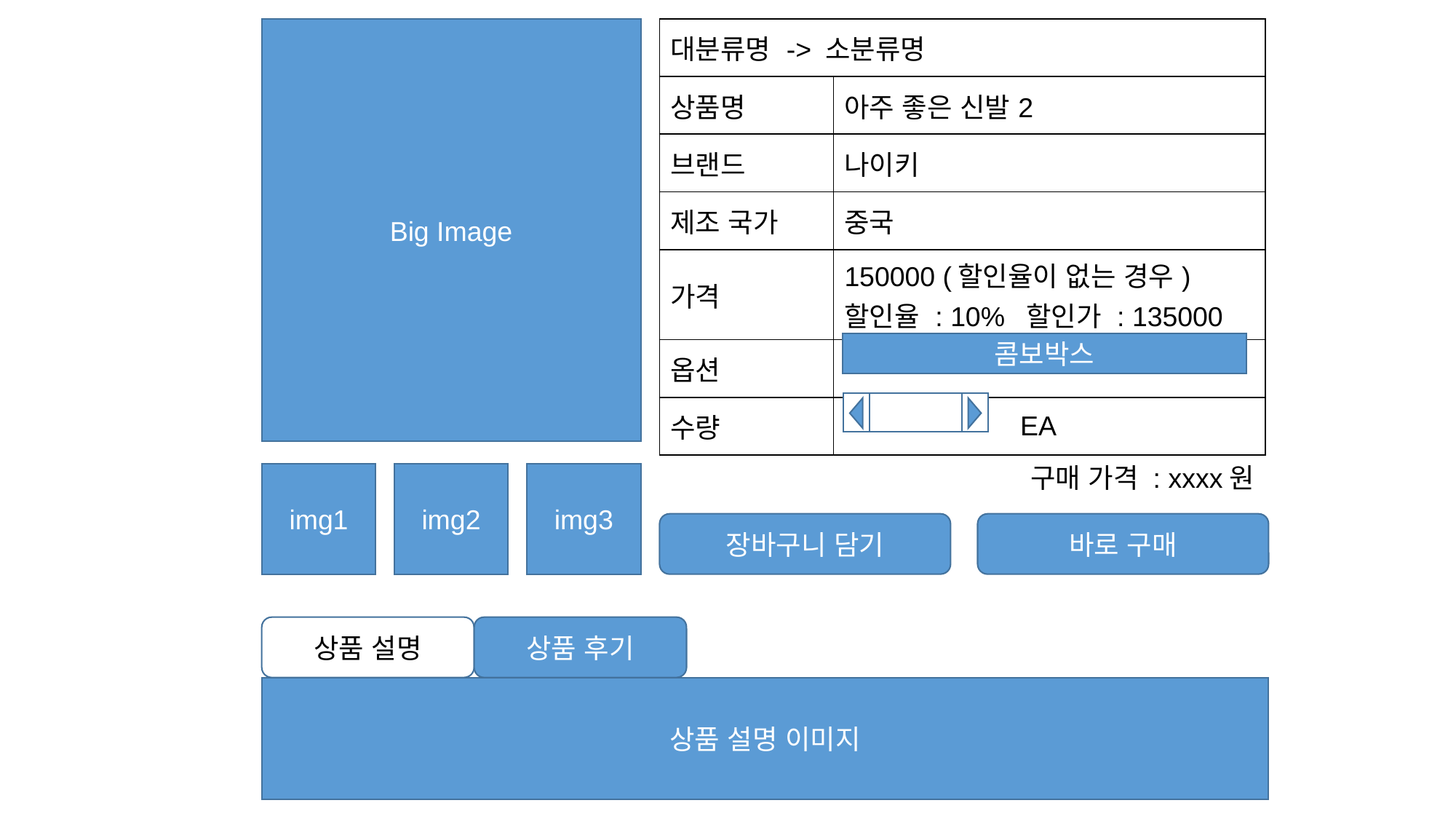

Big Image
| 대분류명 -> 소분류명 |  |
| --- | --- |
| 상품명 | 아주 좋은 신발2 |
| 브랜드 | 나이키 |
| 제조 국가 | 중국 |
| 가격 | 150000 (할인율이 없는 경우) 할인율 : 10% 할인가 : 135000 |
| 옵션 |  |
| 수량 | EA |
콤보박스

구매 가격 : xxxx원
img1
img2
img3
장바구니 담기
바로 구매
상품 설명
상품 후기
상품 설명 이미지